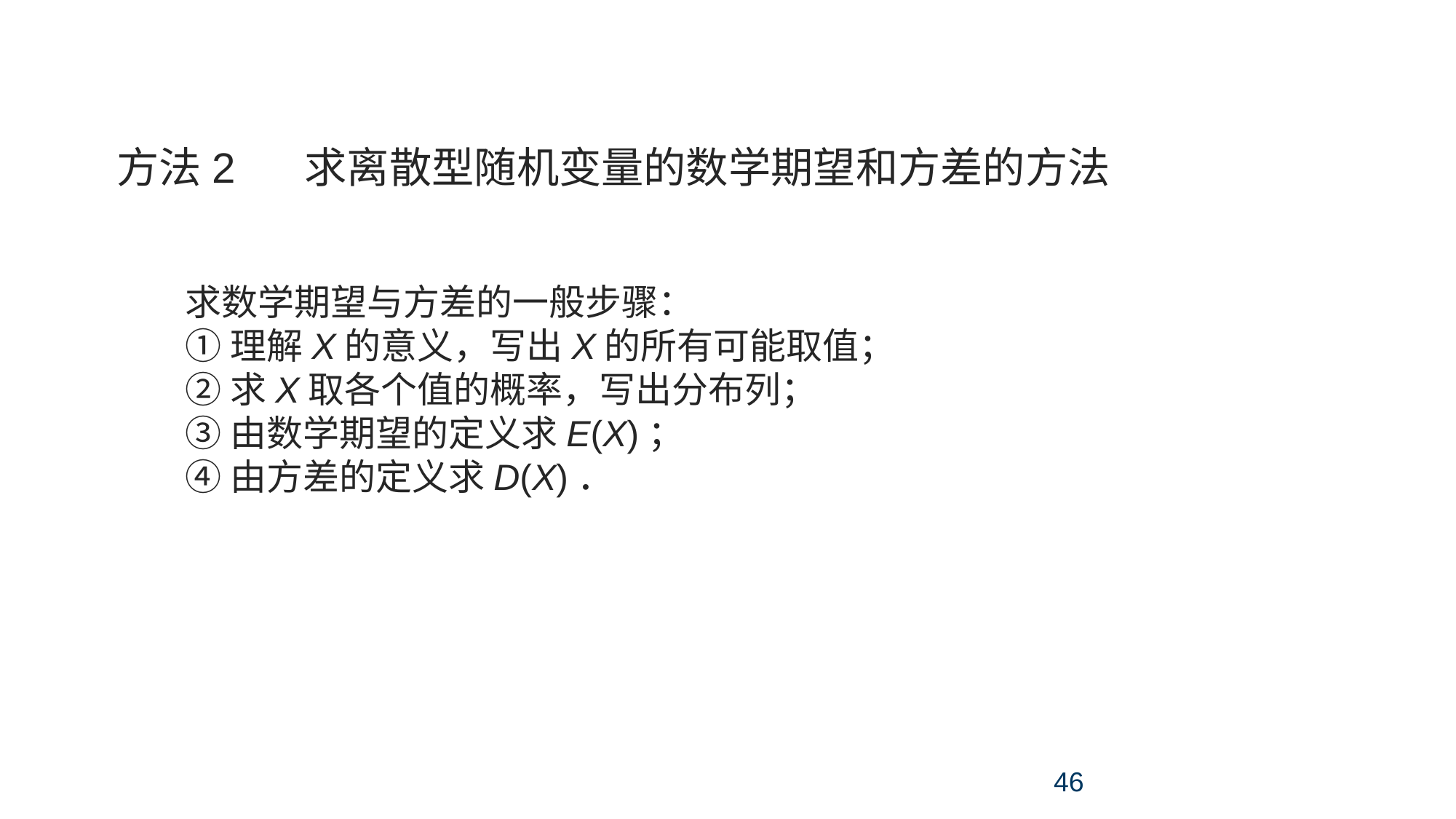

考点二  离散型随机变量及其分布列、数学期望与方差
方法2     求离散型随机变量的数学期望和方差的方法
求数学期望与方差的一般步骤：
①理解X的意义，写出X的所有可能取值；
②求X取各个值的概率，写出分布列；
③由数学期望的定义求E(X)；
④由方差的定义求D(X)．
46